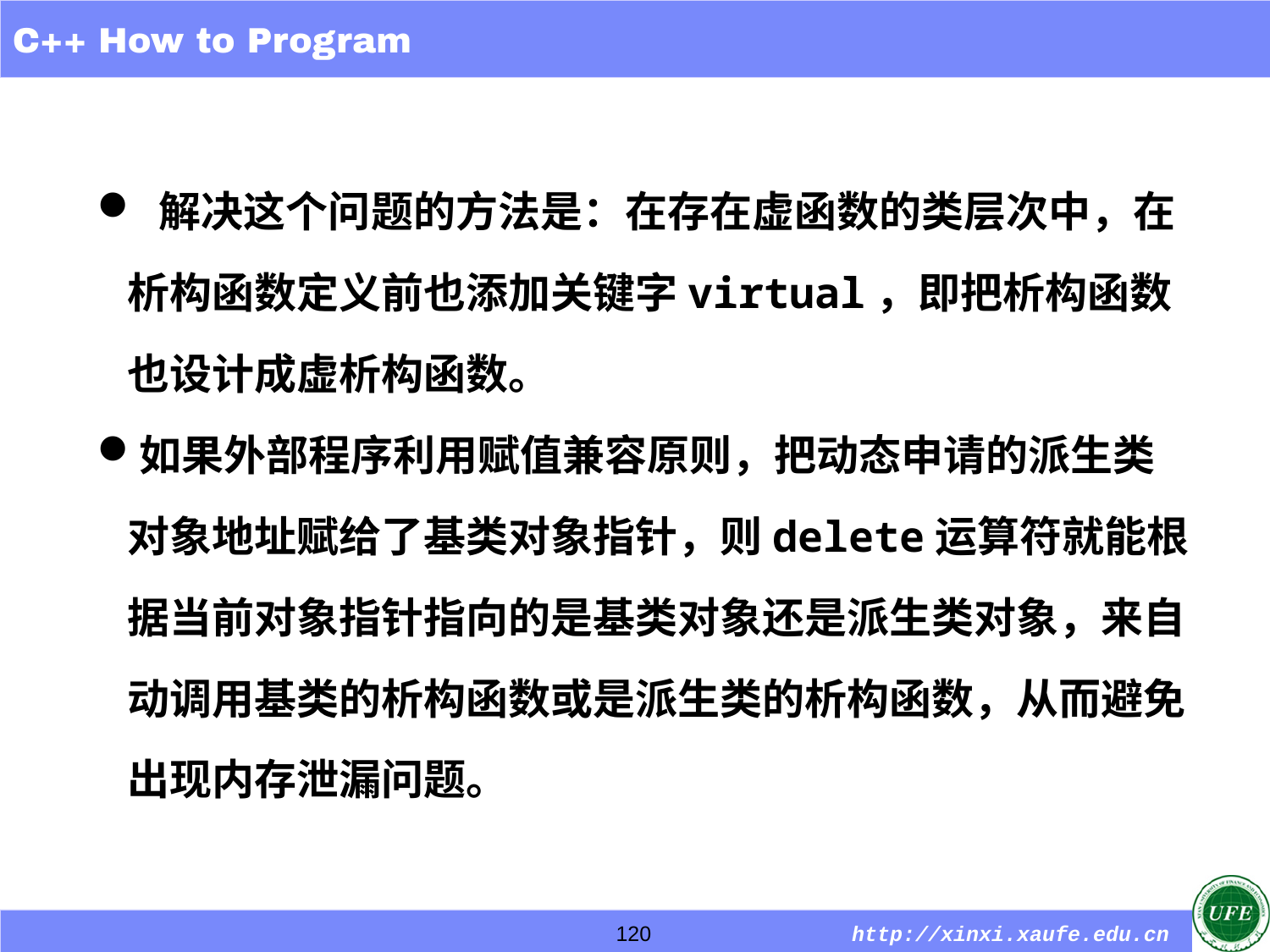

解决这个问题的方法是：在存在虚函数的类层次中，在析构函数定义前也添加关键字virtual，即把析构函数也设计成虚析构函数。
如果外部程序利用赋值兼容原则，把动态申请的派生类对象地址赋给了基类对象指针，则delete运算符就能根据当前对象指针指向的是基类对象还是派生类对象，来自动调用基类的析构函数或是派生类的析构函数，从而避免出现内存泄漏问题。
120